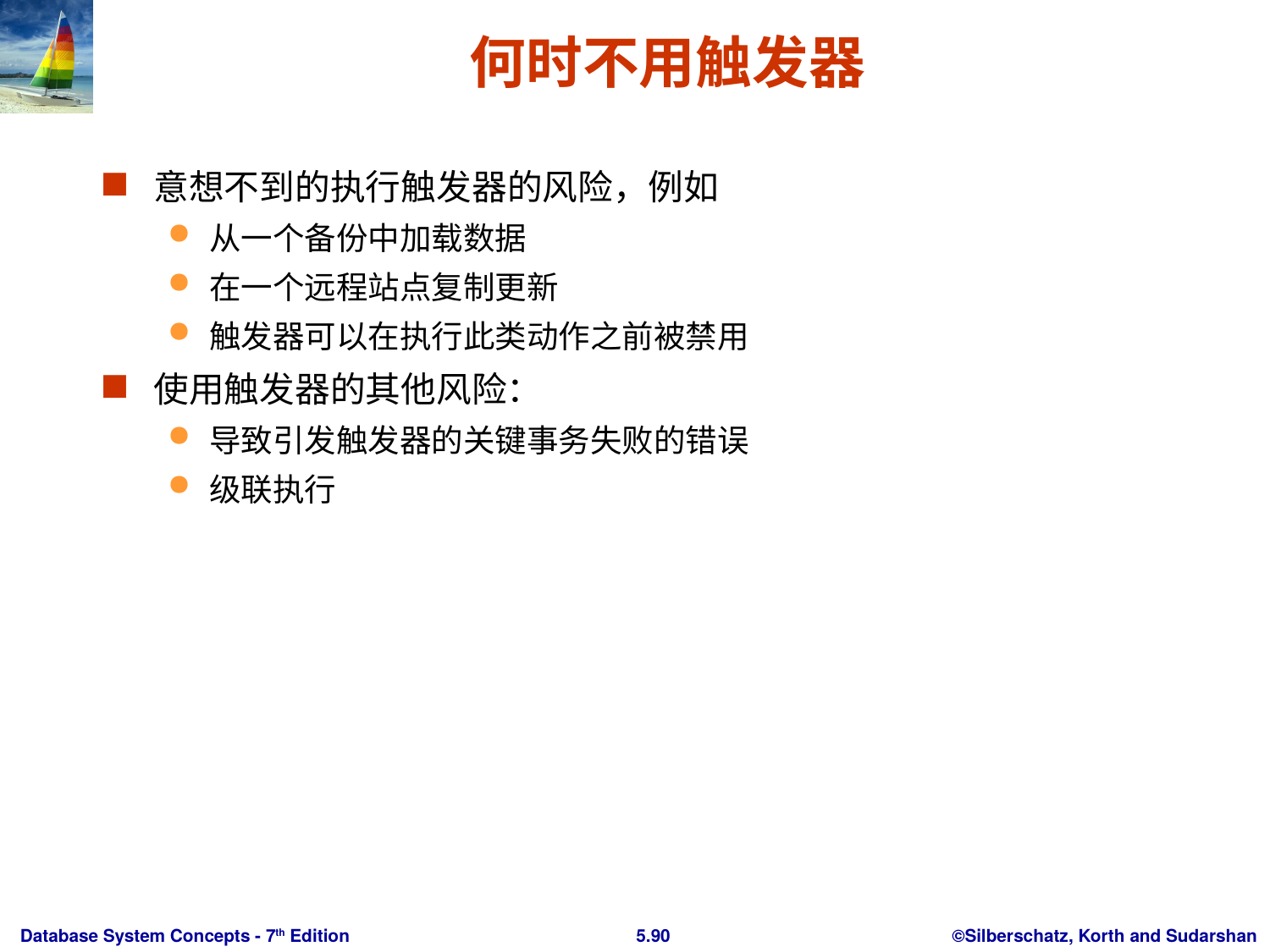

何时不用触发器
意想不到的执行触发器的风险，例如
从一个备份中加载数据
在一个远程站点复制更新
触发器可以在执行此类动作之前被禁用
使用触发器的其他风险：
导致引发触发器的关键事务失败的错误
级联执行